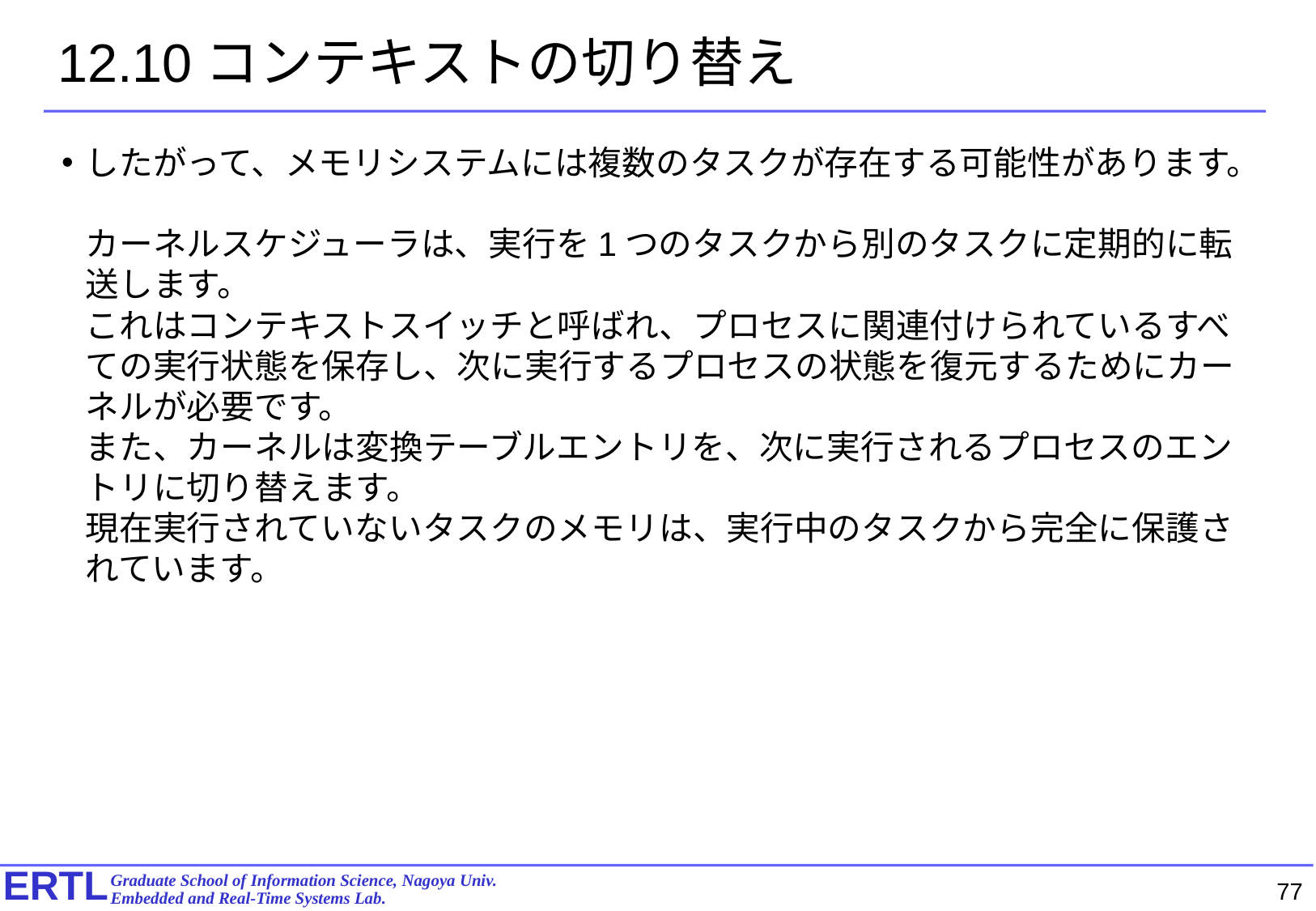

# 12.10コンテキストの切り替え
したがって、メモリシステムには複数のタスクが存在する可能性があります。
カーネルスケジューラは、実行を1つのタスクから別のタスクに定期的に転送します。
これはコンテキストスイッチと呼ばれ、プロセスに関連付けられているすべての実行状態を保存し、次に実行するプロセスの状態を復元するためにカーネルが必要です。
また、カーネルは変換テーブルエントリを、次に実行されるプロセスのエントリに切り替えます。
現在実行されていないタスクのメモリは、実行中のタスクから完全に保護されています。
77